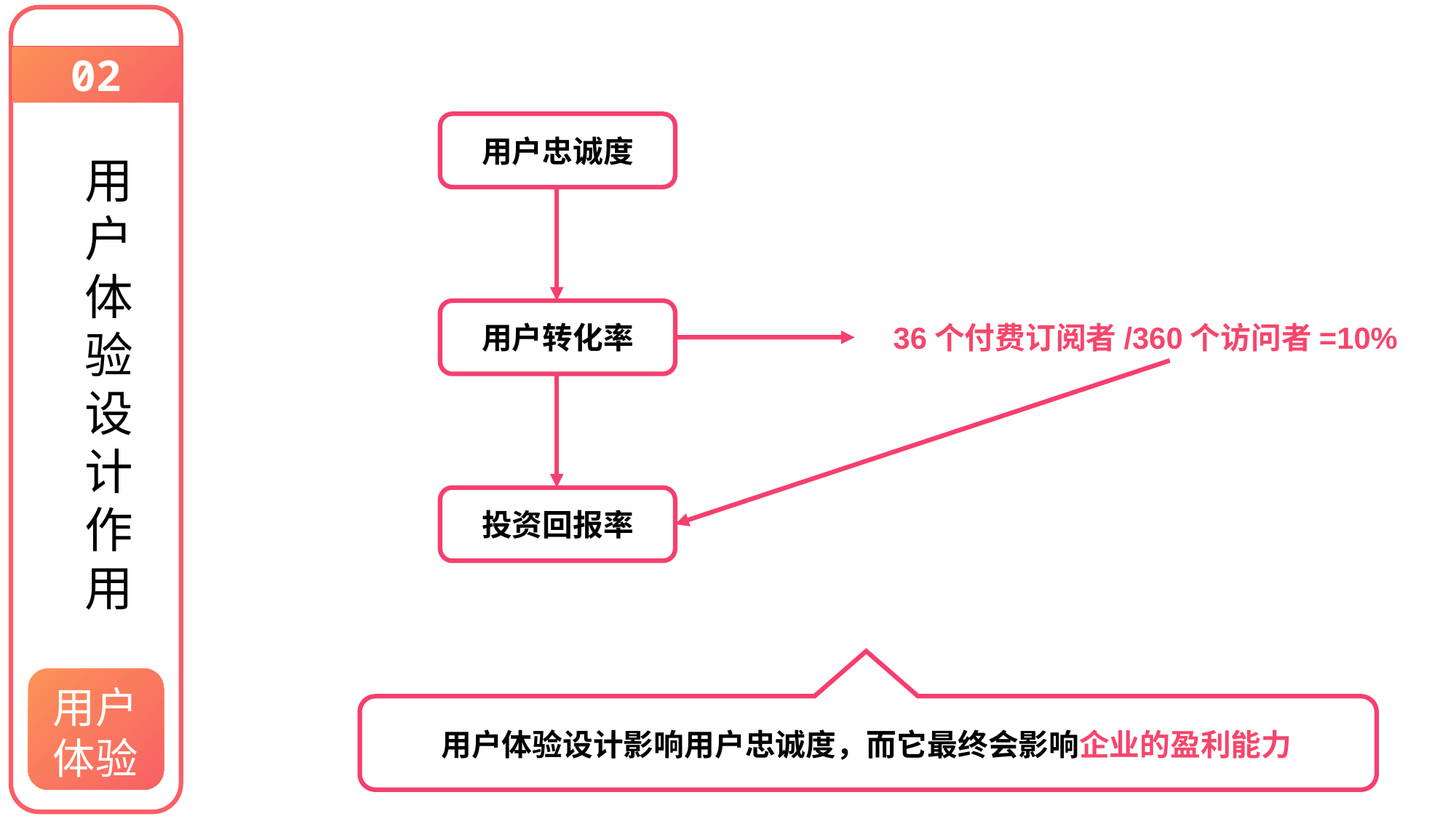

02
用户忠诚度
用户转化率
投资回报率
用户体验设计作用
36个付费订阅者/360个访问者=10%

用户体验设计影响用户忠诚度，而它最终会影响企业的盈利能力

用户体验